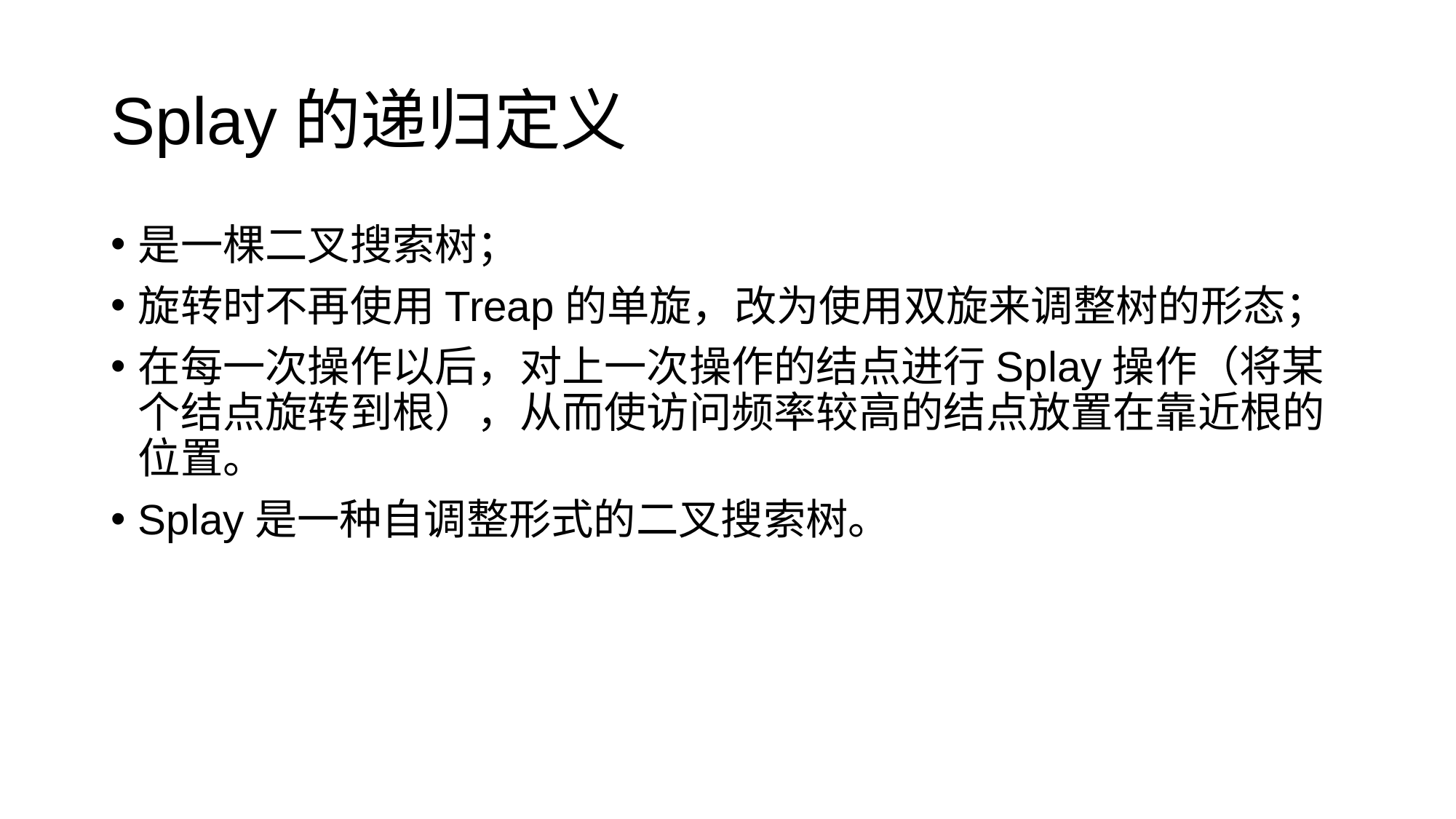

# Splay的递归定义
是一棵二叉搜索树；
旋转时不再使用Treap的单旋，改为使用双旋来调整树的形态；
在每一次操作以后，对上一次操作的结点进行Splay操作（将某个结点旋转到根），从而使访问频率较高的结点放置在靠近根的位置。
Splay是一种自调整形式的二叉搜索树。